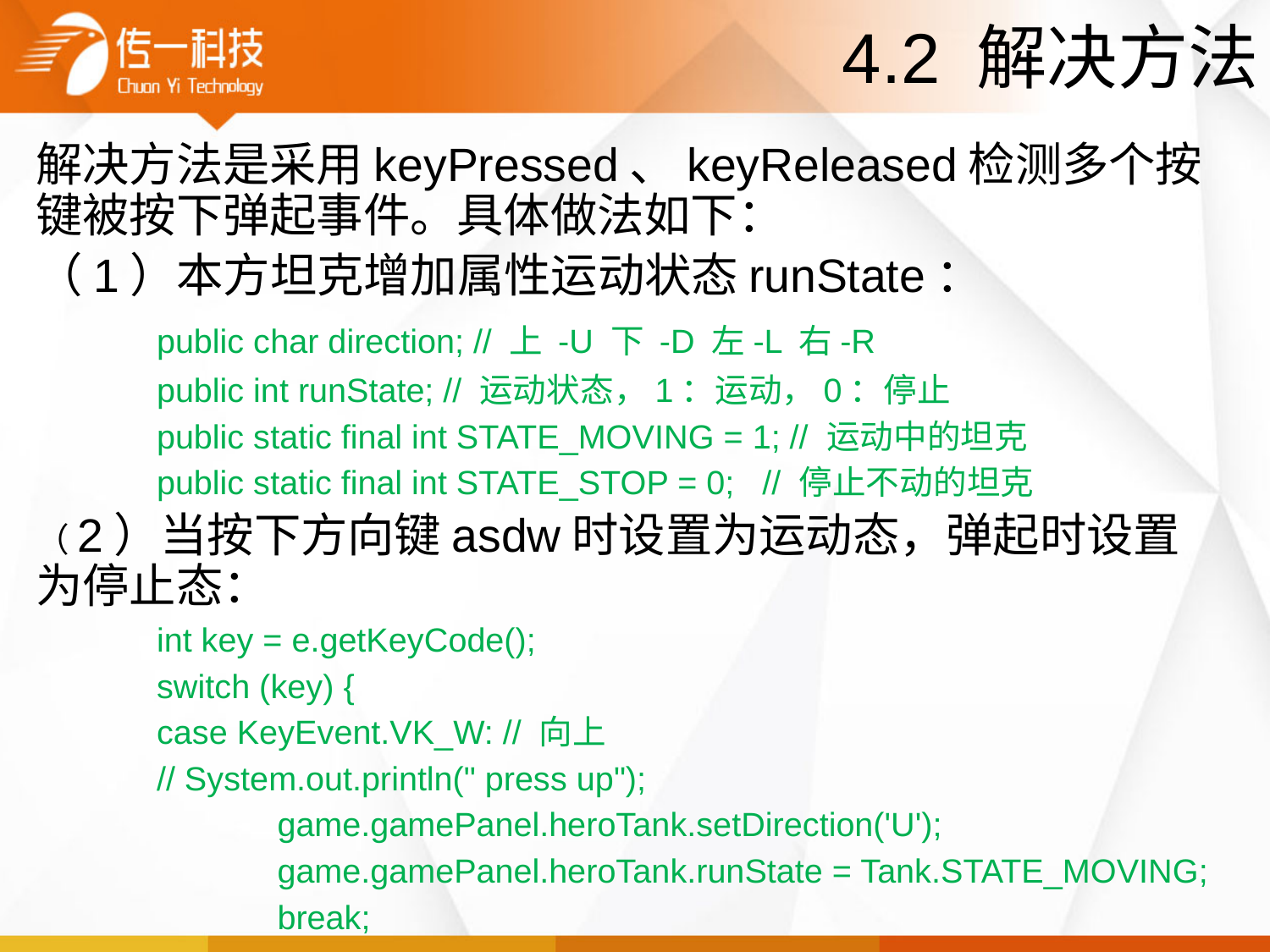

4.2 解决方法
解决方法是采用keyPressed、keyReleased检测多个按键被按下弹起事件。具体做法如下：
（1）本方坦克增加属性运动状态runState：
	public char direction; // 上 -U 下 -D 左-L 右-R
	public int runState; // 运动状态，1：运动，0：停止
	public static final int STATE_MOVING = 1; // 运动中的坦克
	public static final int STATE_STOP = 0;   // 停止不动的坦克
（2）当按下方向键asdw时设置为运动态，弹起时设置为停止态：
	int key = e.getKeyCode();
	switch (key) {
	case KeyEvent.VK_W: // 向上
       	// System.out.println(" press up");
		game.gamePanel.heroTank.setDirection('U');
		game.gamePanel.heroTank.runState = Tank.STATE_MOVING;
		break;